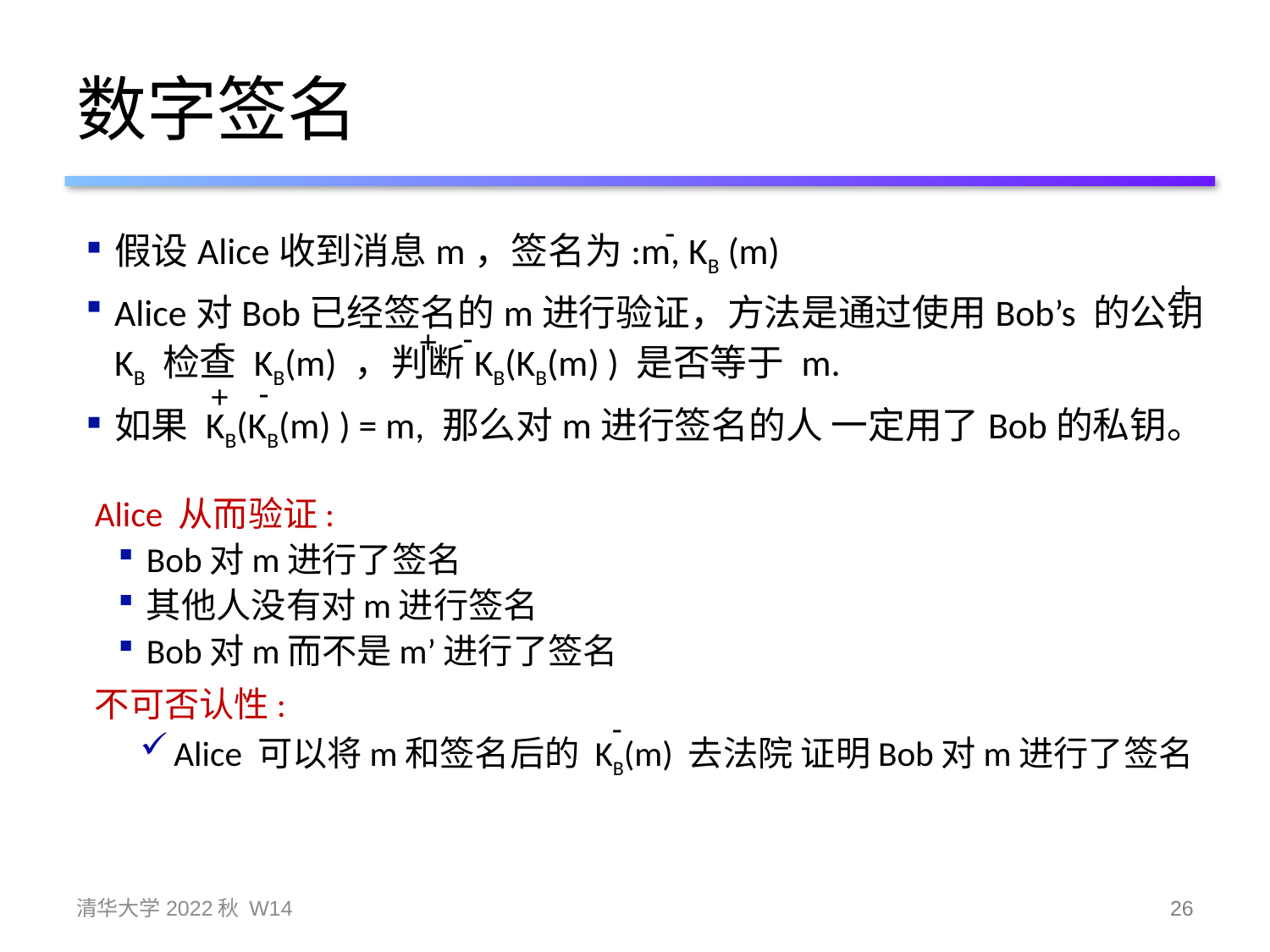

# 数字签名
-
假设Alice收到消息m，签名为:m, KB (m)
Alice对Bob已经签名的m进行验证，方法是通过使用Bob’s 的公钥 KB 检查 KB(m) ，判断KB(KB(m) ) 是否等于 m.
如果 KB(KB(m) ) = m, 那么对m进行签名的人 一定用了Bob的私钥。
+
-
-
+
-
+
Alice 从而验证:
Bob对m进行了签名
其他人没有对m进行签名
Bob对m而不是m’进行了签名
不可否认性:
Alice 可以将m和签名后的 KB(m) 去法院 证明Bob对m进行了签名

-
清华大学2022秋 W14
26